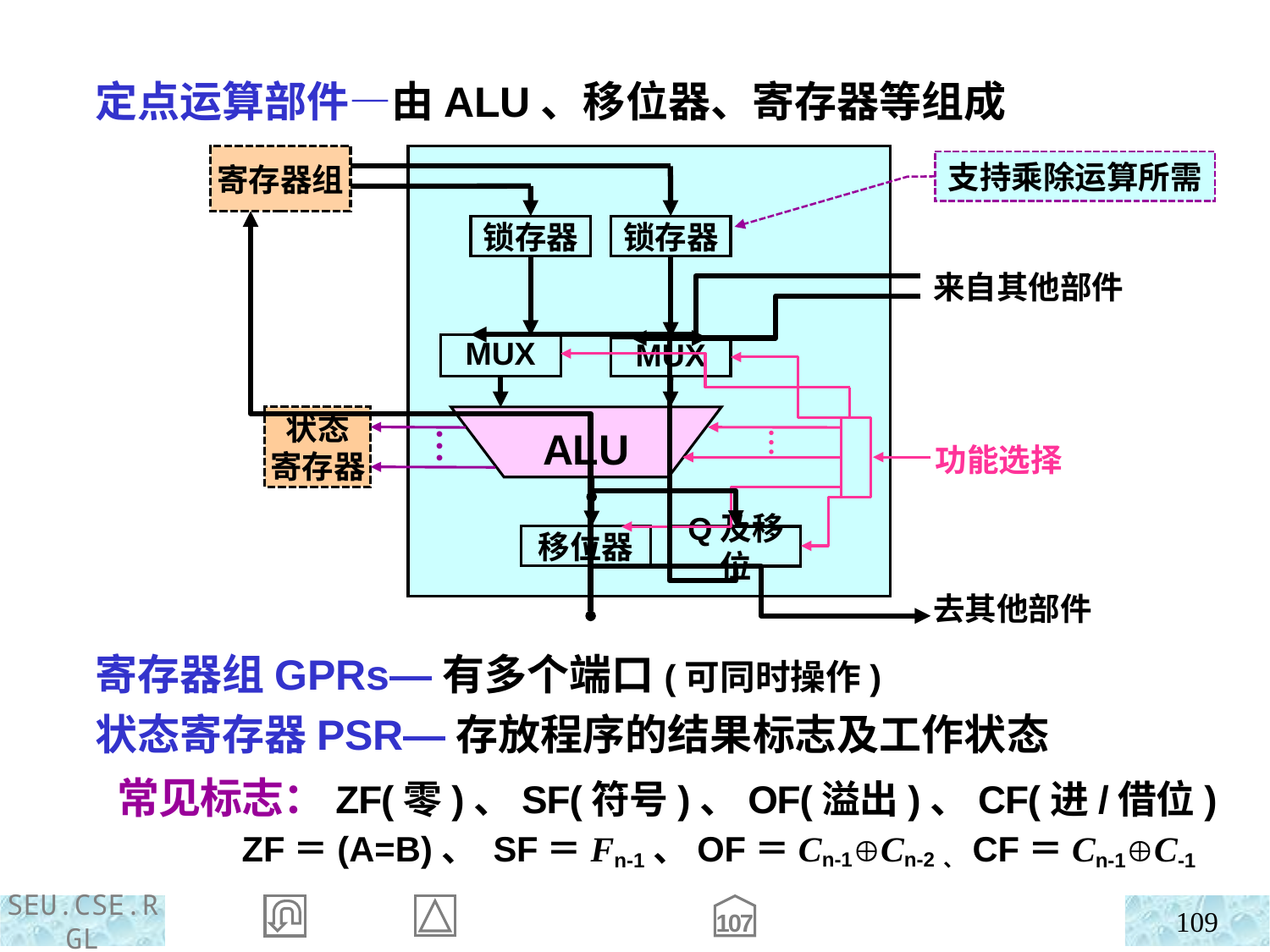

定点运算部件—由ALU、移位器、寄存器等组成
寄存器组

锁存器
锁存器
来自其他部件
MUX
MUX
状态
寄存器
ALU

…
…
功能选择
移位器
Q及移位
去其他部件
支持乘除运算所需
     寄存器组GPRs—有多个端口(可同时操作)
     状态寄存器PSR—存放程序的结果标志及工作状态
        常见标志：ZF(零)、SF(符号)、OF(溢出)、CF(进/借位)
                     ZF＝(A=B)、 SF＝Fn-1、OF＝Cn-1⊕Cn-2、CF＝Cn-1⊕C-1
107

109